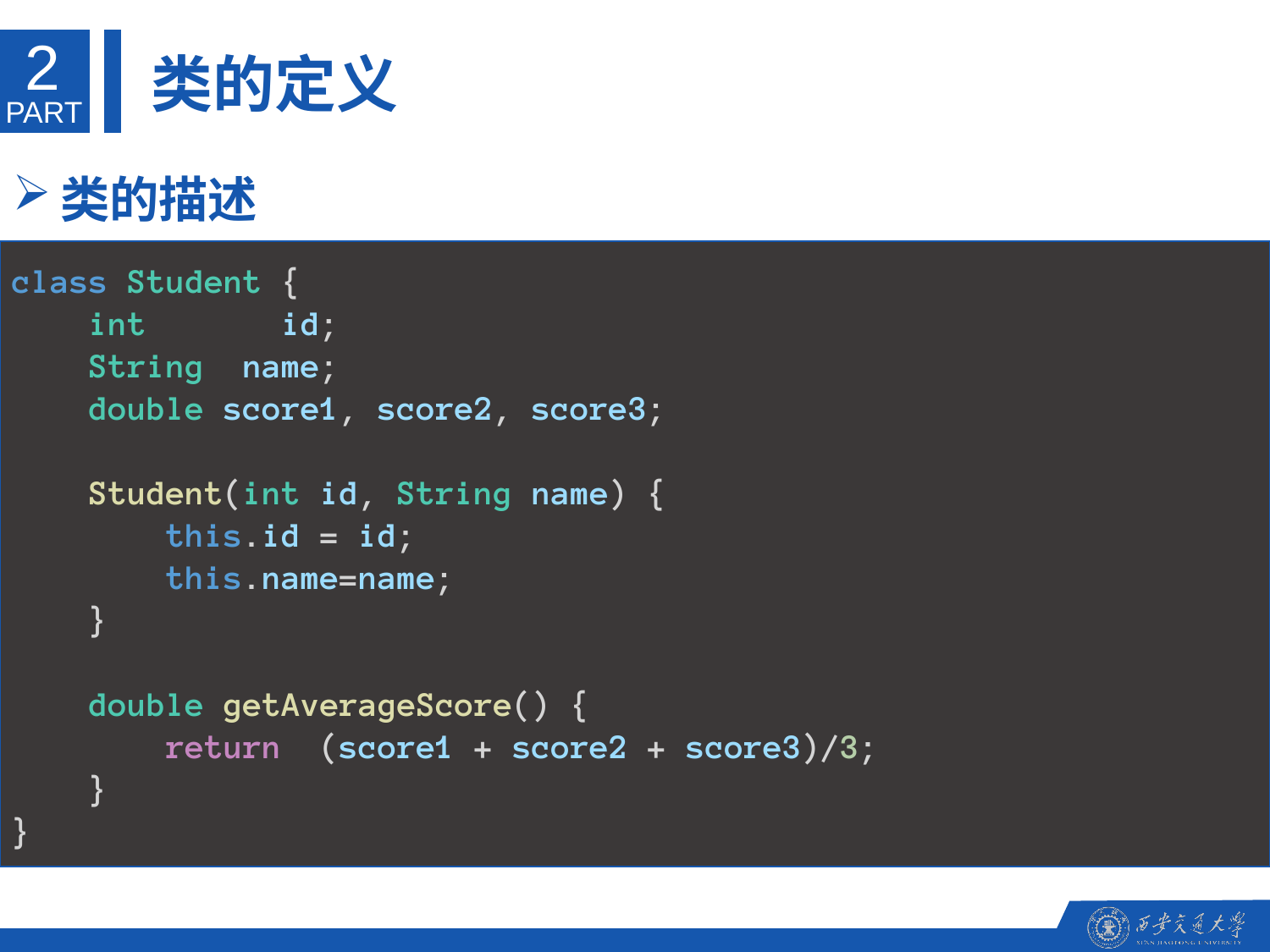

2
类的定义
PART
类的描述
class Student {
    int       id;
    String  name;
    double score1, score2, score3;
    Student(int id, String name) {
        this.id = id;
        this.name=name;
    }
    double getAverageScore() {
        return  (score1 + score2 + score3)/3;
    }
}